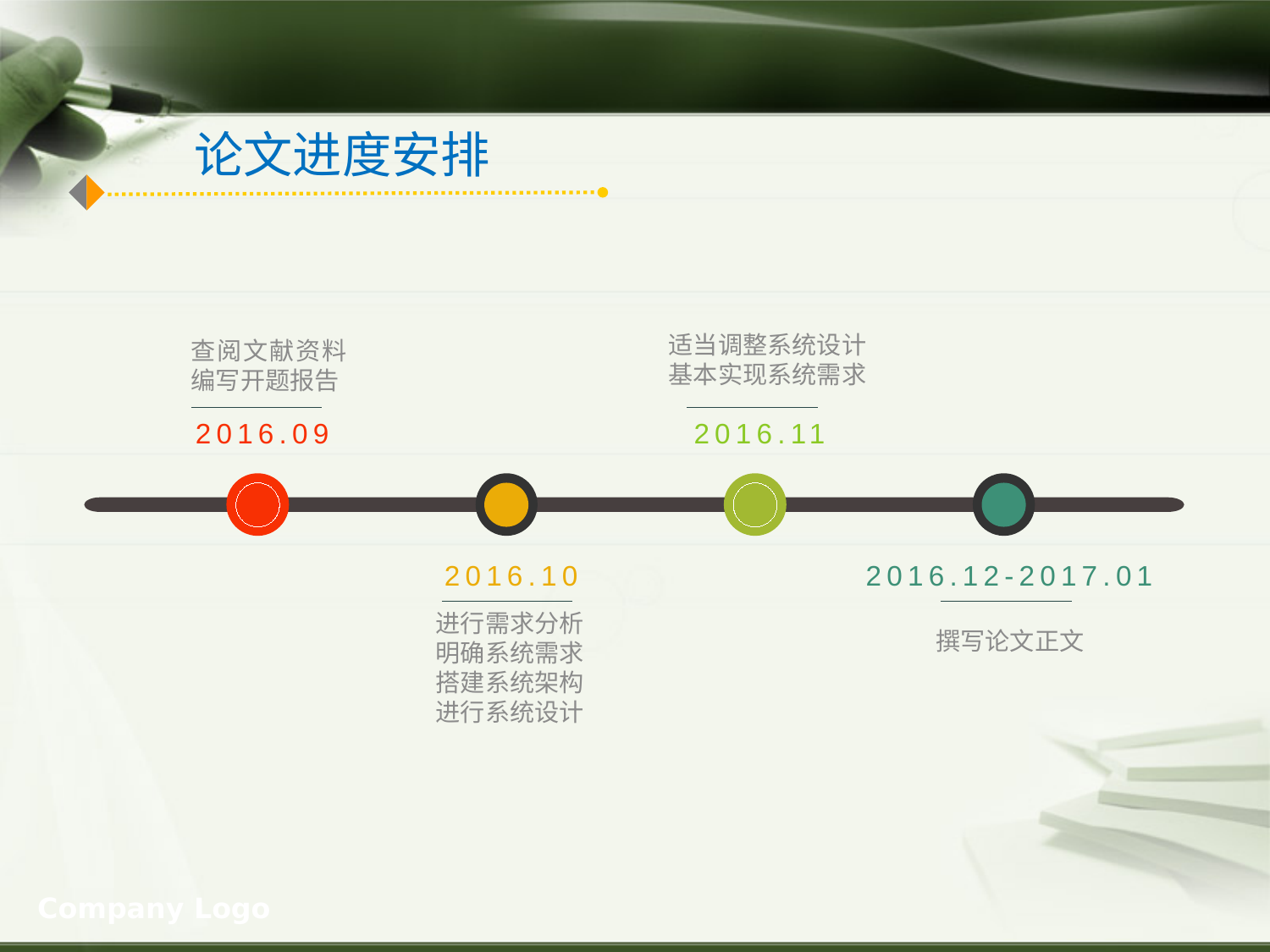

论文进度安排

适当调整系统设计
基本实现系统需求
查阅文献资料编写开题报告
2016.09
2016.11

2016.10
2016.12-2017.01
进行需求分析
明确系统需求
搭建系统架构
进行系统设计
撰写论文正文
Company Logo